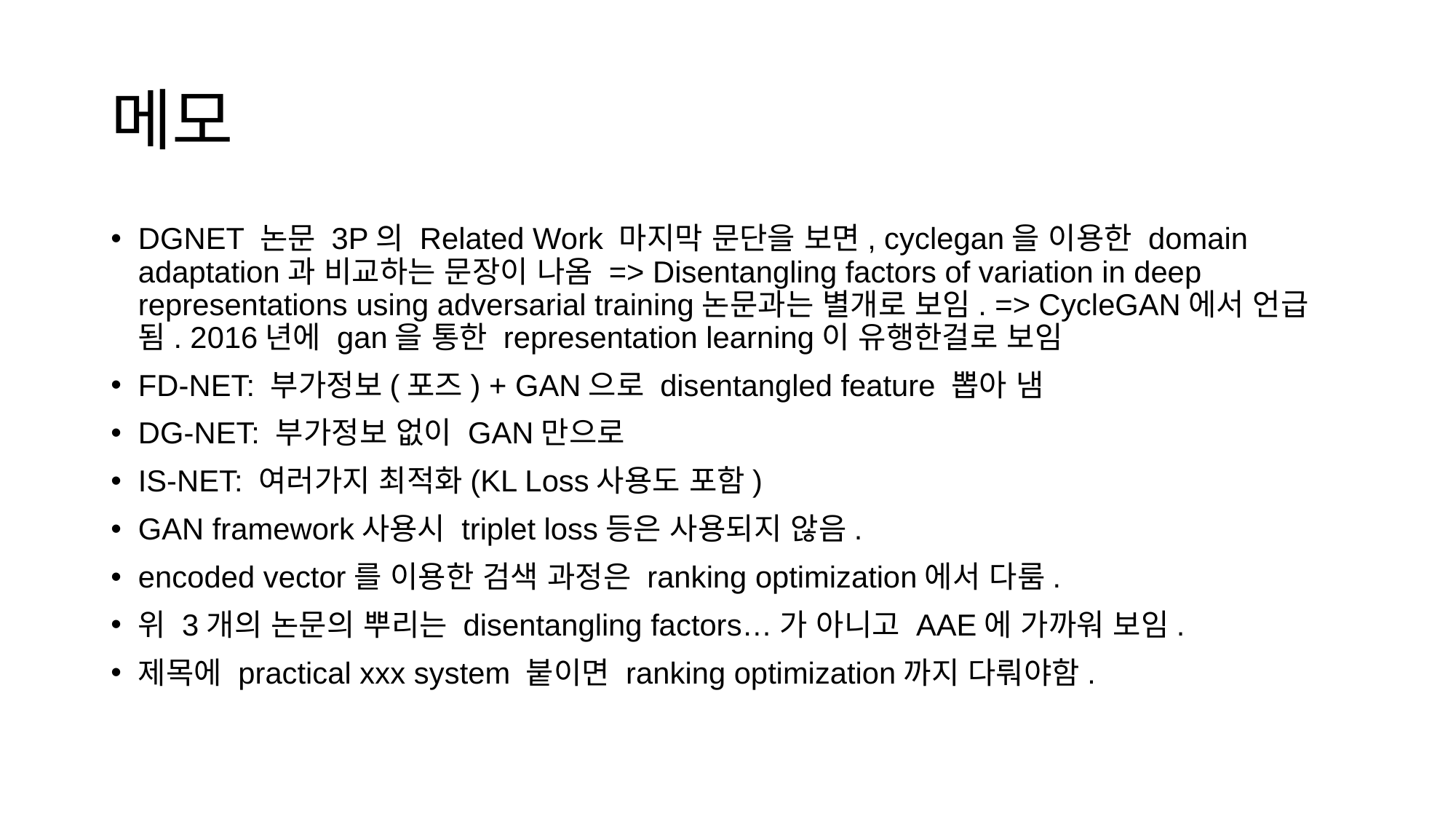

# 메모
DGNET 논문 3P의 Related Work 마지막 문단을 보면, cyclegan을 이용한 domain adaptation과 비교하는 문장이 나옴 => Disentangling factors of variation in deep representations using adversarial training논문과는 별개로 보임. => CycleGAN에서 언급됨. 2016년에 gan을 통한 representation learning이 유행한걸로 보임
FD-NET: 부가정보(포즈) + GAN으로 disentangled feature 뽑아 냄
DG-NET: 부가정보 없이 GAN만으로
IS-NET: 여러가지 최적화(KL Loss사용도 포함)
GAN framework사용시 triplet loss등은 사용되지 않음.
encoded vector를 이용한 검색 과정은 ranking optimization에서 다룸.
위 3개의 논문의 뿌리는 disentangling factors…가 아니고 AAE에 가까워 보임.
제목에 practical xxx system 붙이면 ranking optimization까지 다뤄야함.